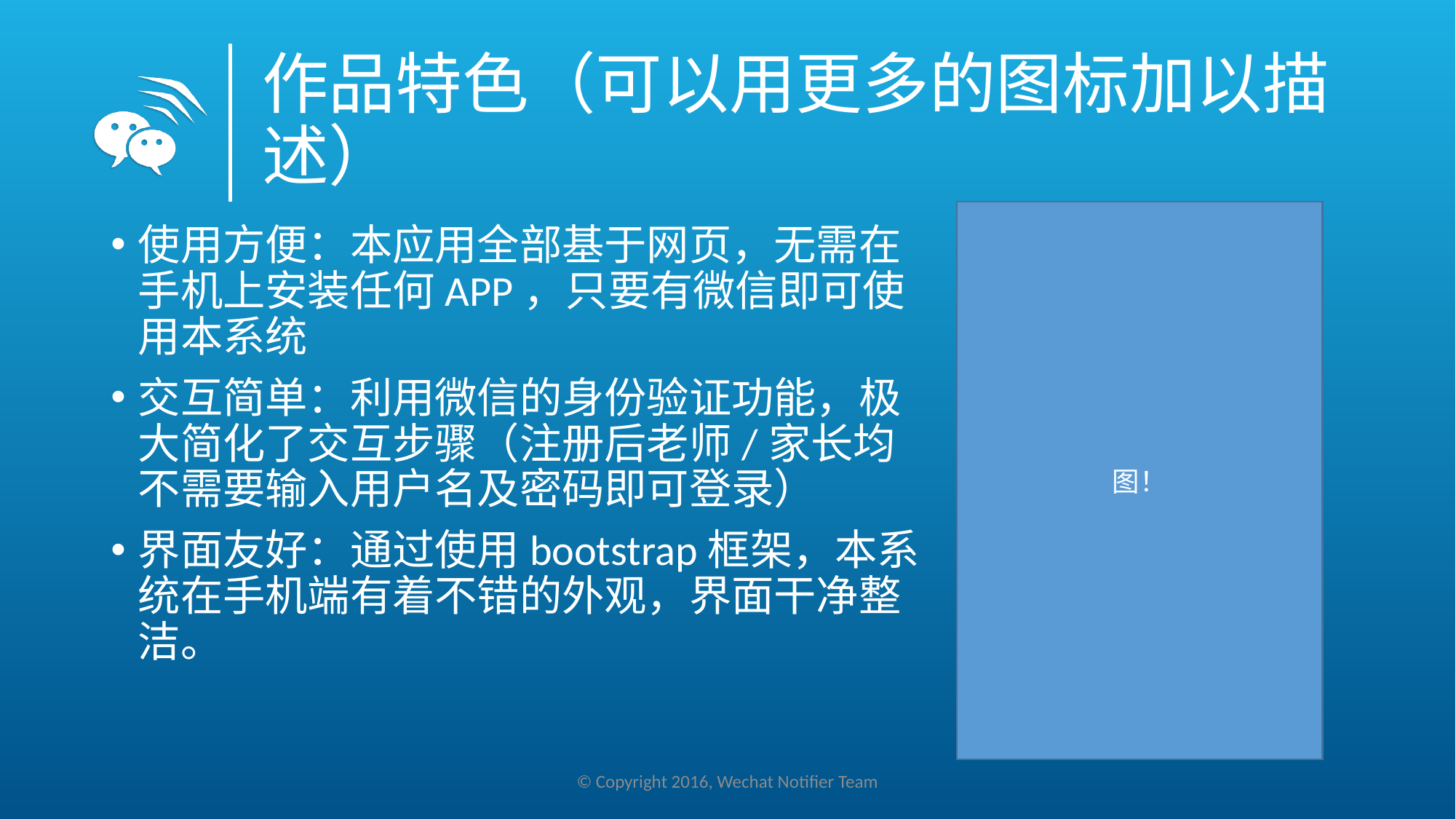

# 作品特色（可以用更多的图标加以描述）
图！
使用方便：本应用全部基于网页，无需在手机上安装任何APP，只要有微信即可使用本系统
交互简单：利用微信的身份验证功能，极大简化了交互步骤（注册后老师/家长均不需要输入用户名及密码即可登录）
界面友好：通过使用bootstrap框架，本系统在手机端有着不错的外观，界面干净整洁。

© Copyright 2016, Wechat Notifier Team